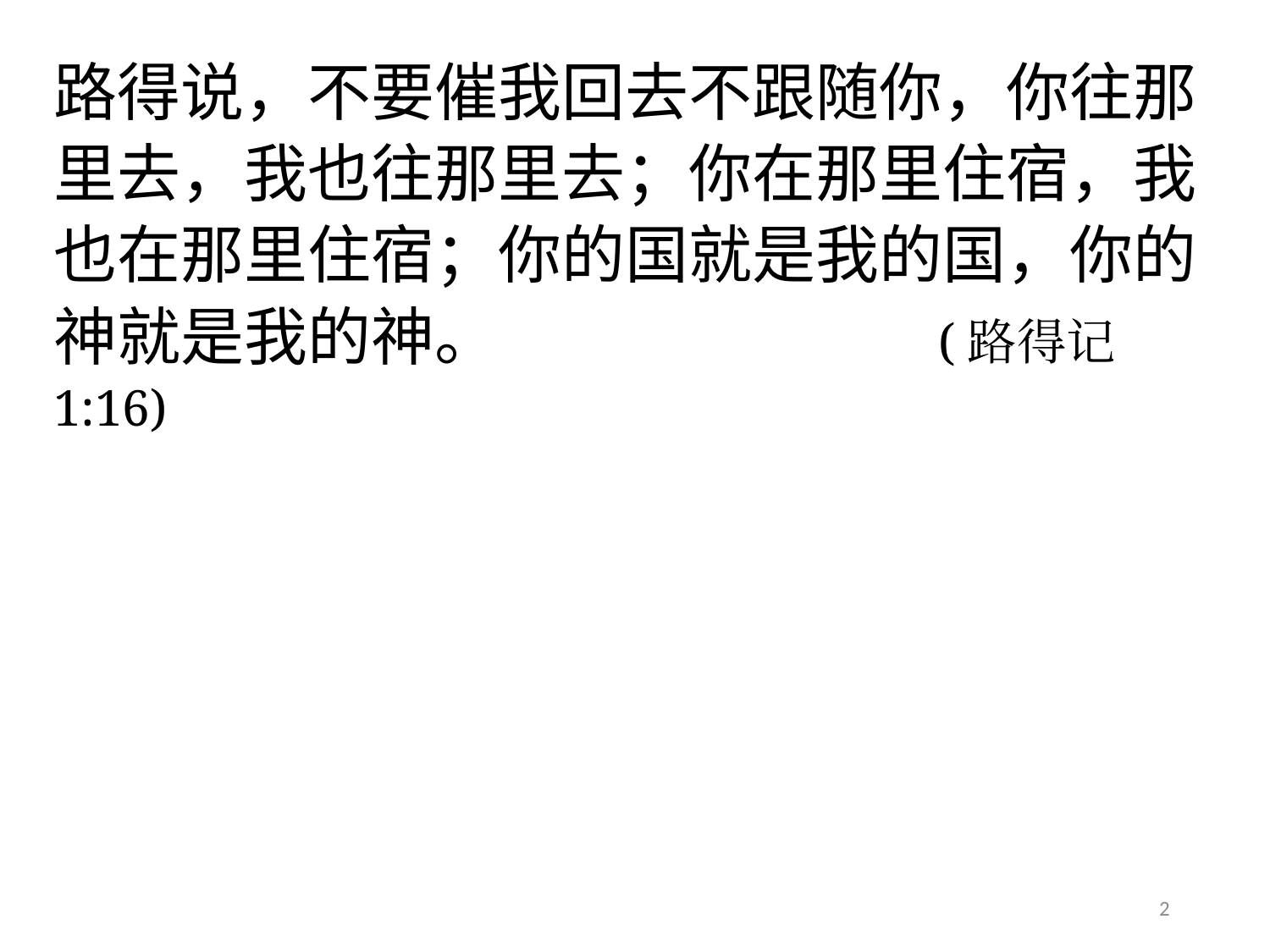

路得说，不要催我回去不跟随你，你往那里去，我也往那里去；你在那里住宿，我也在那里住宿；你的国就是我的国，你的神就是我的神。                              (路得记1:16)
2